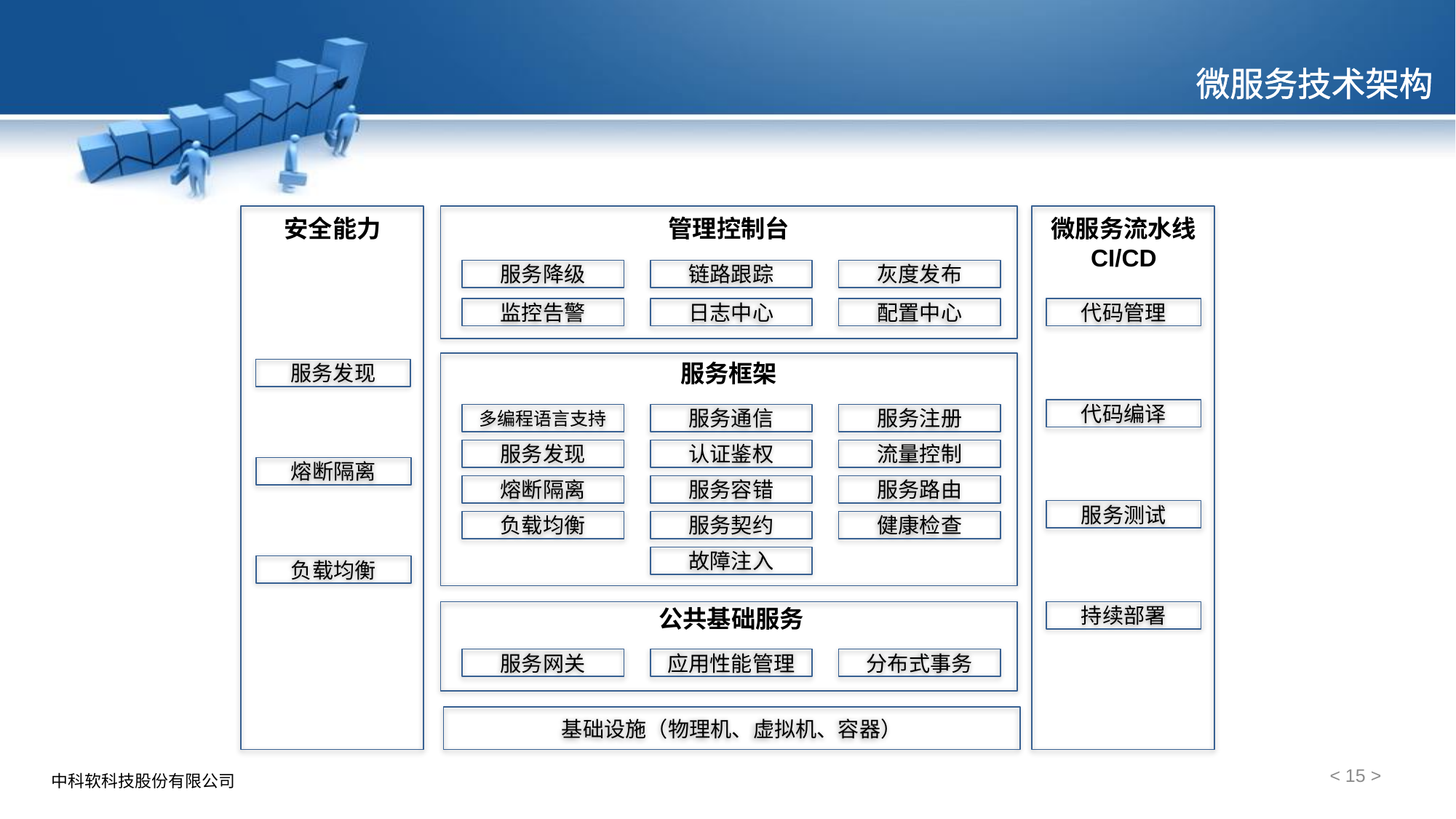

# 微服务技术架构

安全能力
管理控制台
微服务流水线
CI/CD
服务降级
链路跟踪
灰度发布
监控告警
日志中心
配置中心
代码管理
服务框架

服务发现
代码编译
多编程语言支持
服务通信
服务注册
服务发现
认证鉴权
流量控制
熔断隔离
熔断隔离
服务容错
服务路由
服务测试
负载均衡
服务契约
健康检查
故障注入
负载均衡
公共基础服务

持续部署
服务网关
应用性能管理
分布式事务
基础设施（物理机、虚拟机、容器）